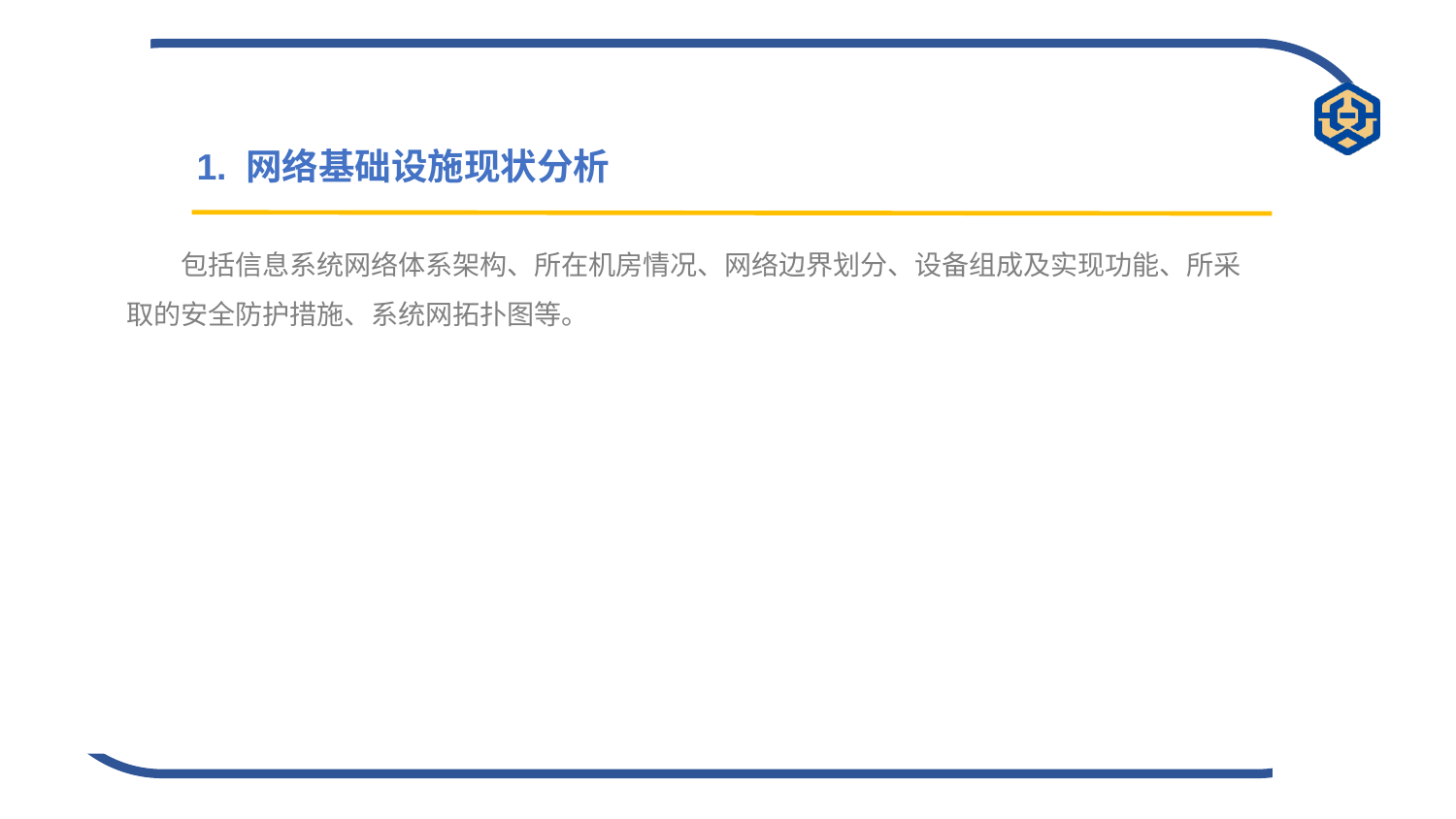

1. 网络基础设施现状分析
包括信息系统网络体系架构、所在机房情况、网络边界划分、设备组成及实现功能、所采取的安全防护措施、系统网拓扑图等。